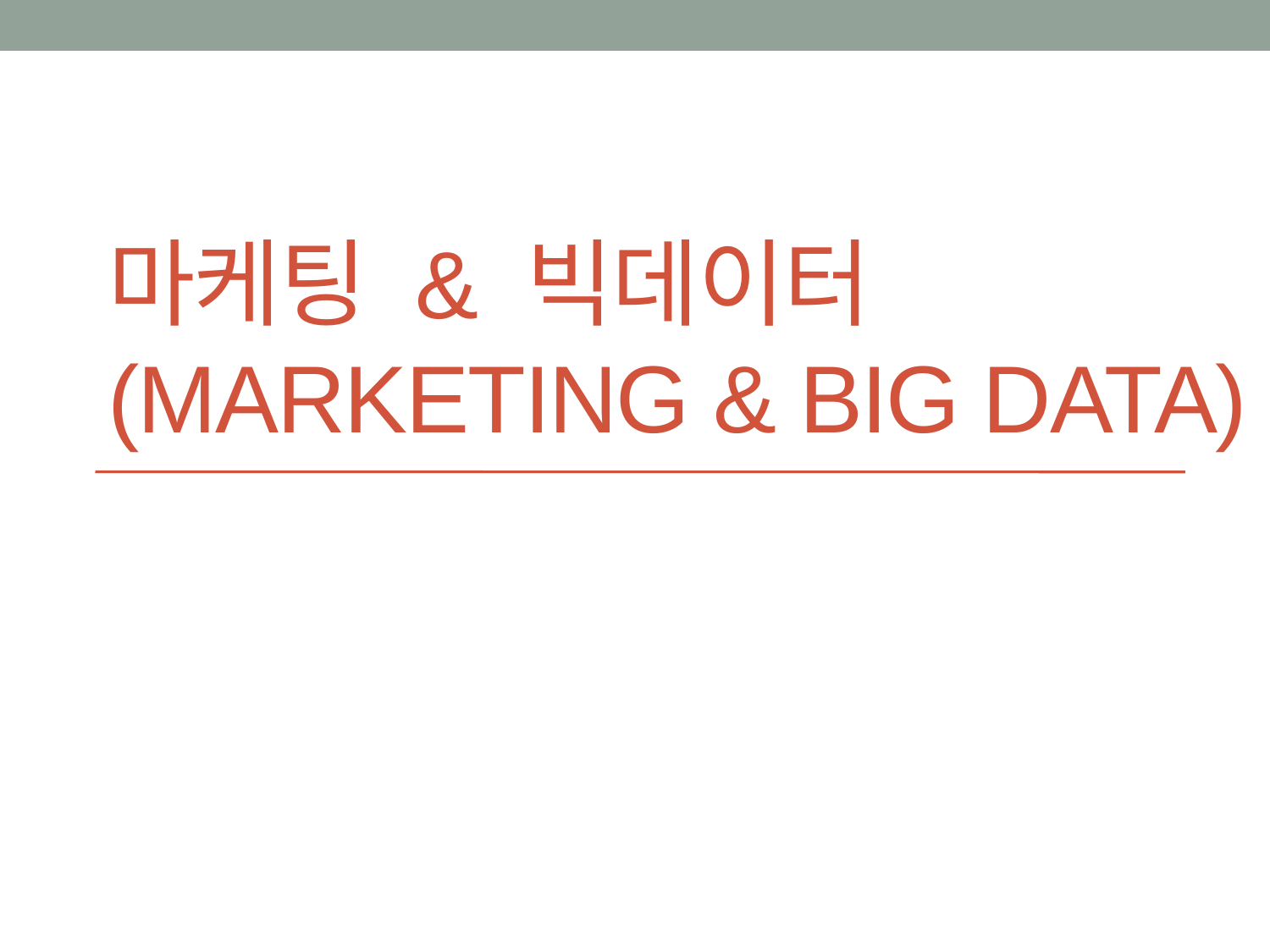

# 마케팅 & 빅데이터 (Marketing & big data)